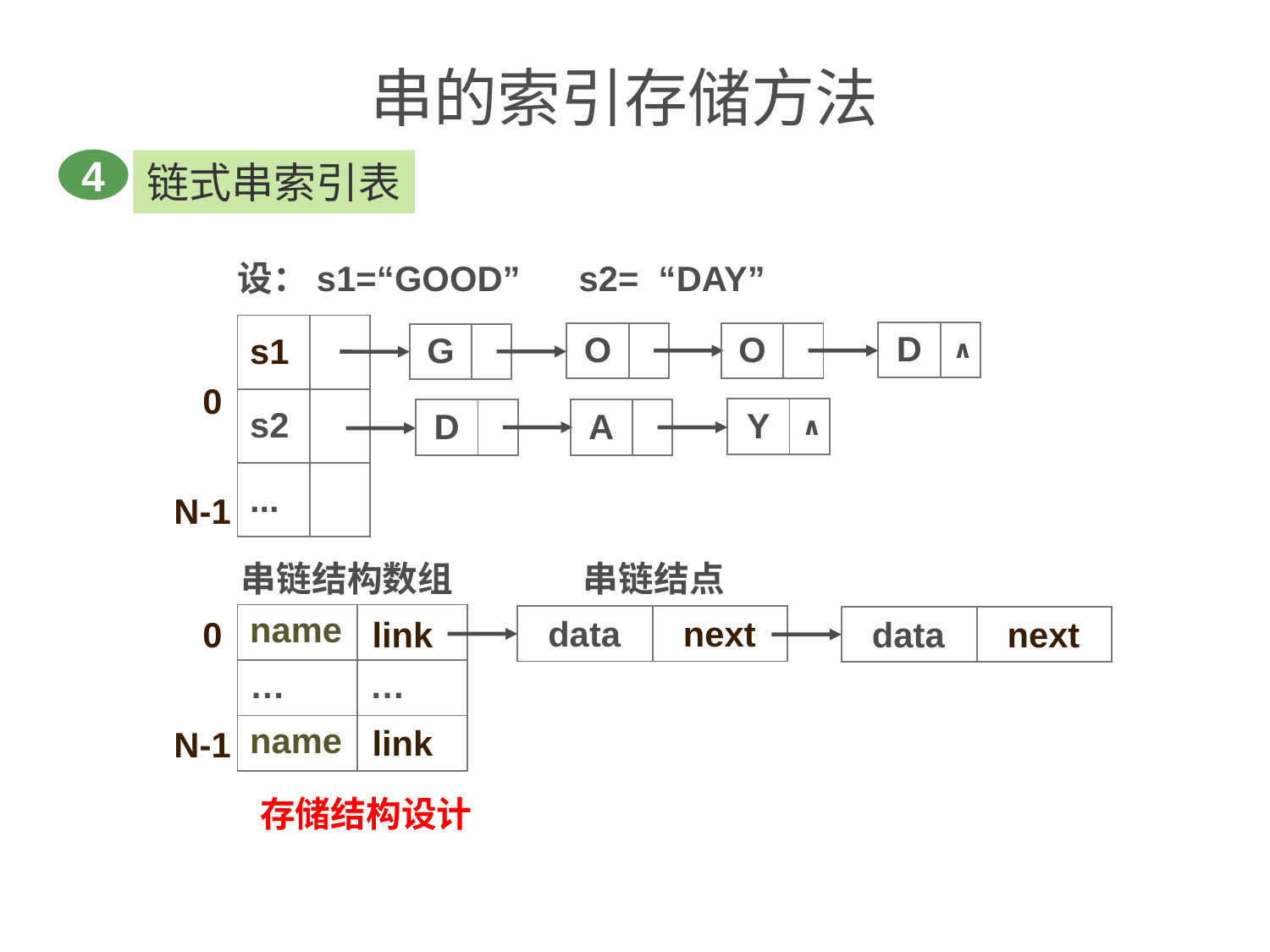

# 串的索引存储方法
4
链式串索引表
设：s1=“GOOD”      s2=  “DAY”
| s1 |  |
| --- | --- |
| s2 |  |
| ... |  |
| D | ∧ |
| --- | --- |
| O |  |
| --- | --- |
| O |  |
| --- | --- |

| G |  |
| --- | --- |

0
| Y | ∧ |
| --- | --- |
| D |  |
| --- | --- |
| A |  |
| --- | --- |

N-1
串链结构数组
串链结点
| name |  |
| --- | --- |
| … | … |
| name |  |
data
next
0
link
|  |  |
| --- | --- |
data
next
|  |  |
| --- | --- |

link
N-1
存储结构设计
78